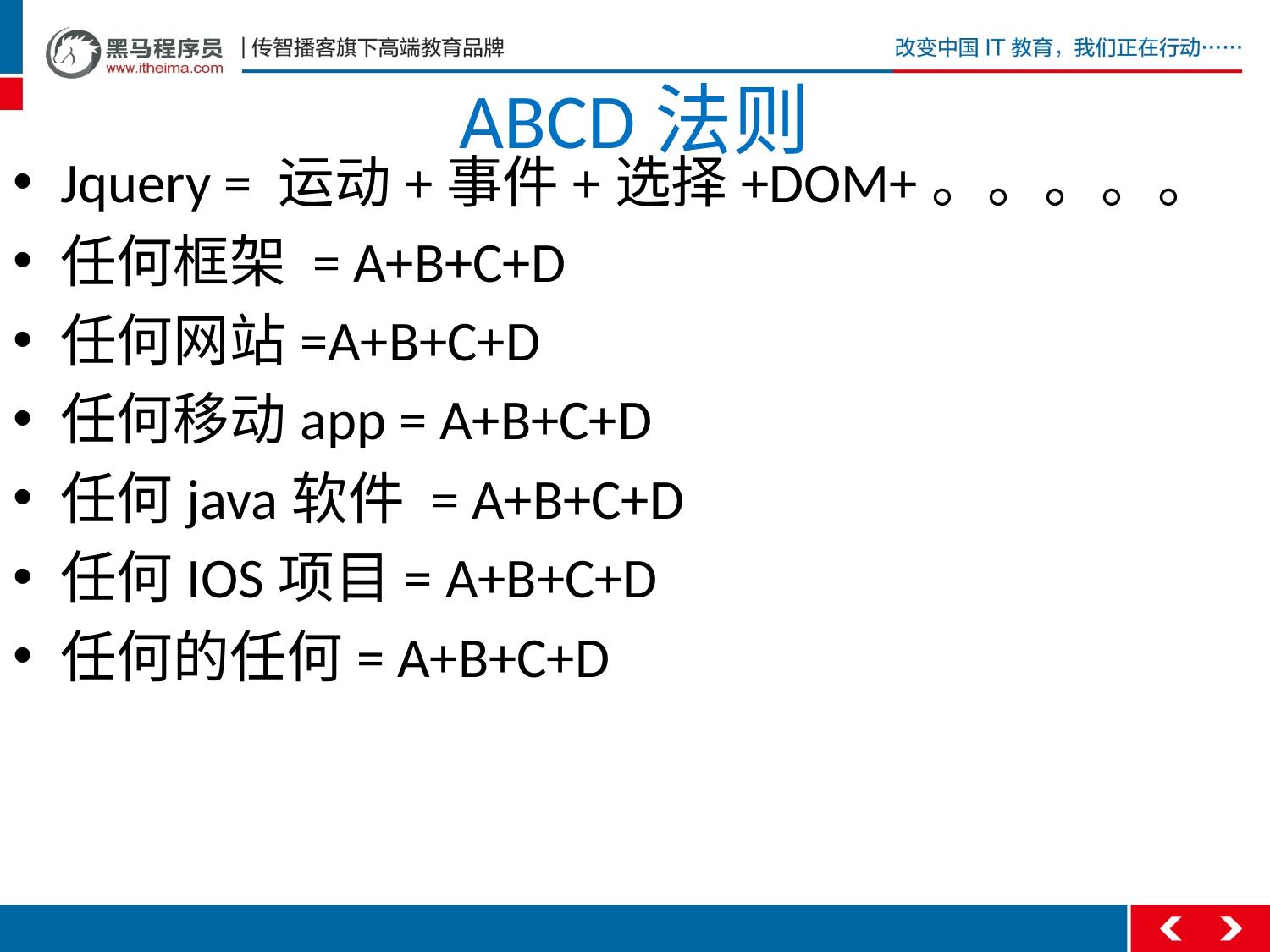

# ABCD法则
Jquery = 运动+事件+选择+DOM+。。。。。
任何框架 = A+B+C+D
任何网站=A+B+C+D
任何移动app = A+B+C+D
任何java软件 = A+B+C+D
任何IOS项目= A+B+C+D
任何的任何= A+B+C+D